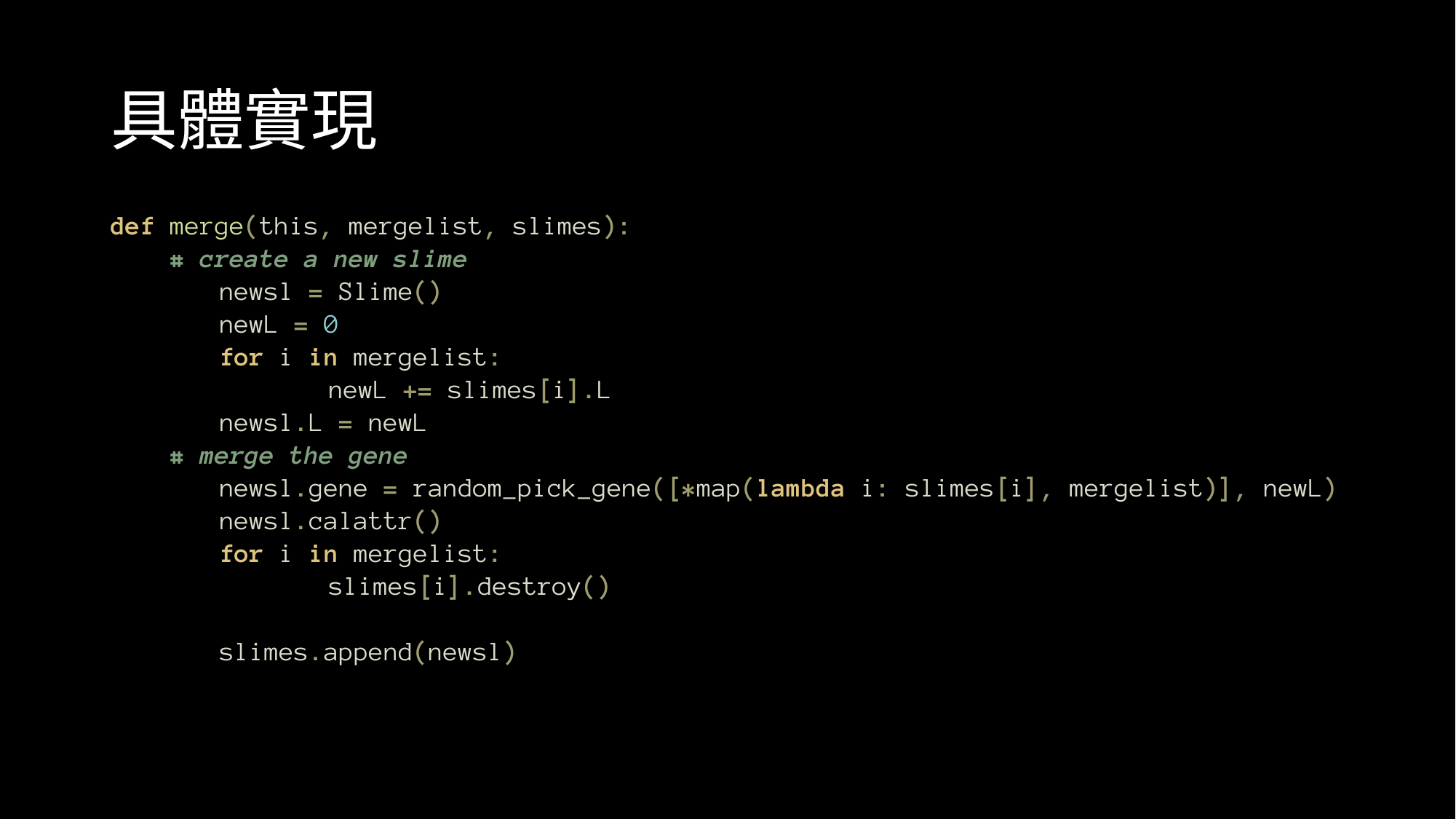

# 具體實現
def merge(this, mergelist, slimes):
    # create a new slime
	newsl = Slime()
	newL = 0
	for i in mergelist:
		newL += slimes[i].L
	newsl.L = newL
    # merge the gene
	newsl.gene = random_pick_gene([*map(lambda i: slimes[i], mergelist)], newL)
	newsl.calattr()
	for i in mergelist:
		slimes[i].destroy()

	slimes.append(newsl)